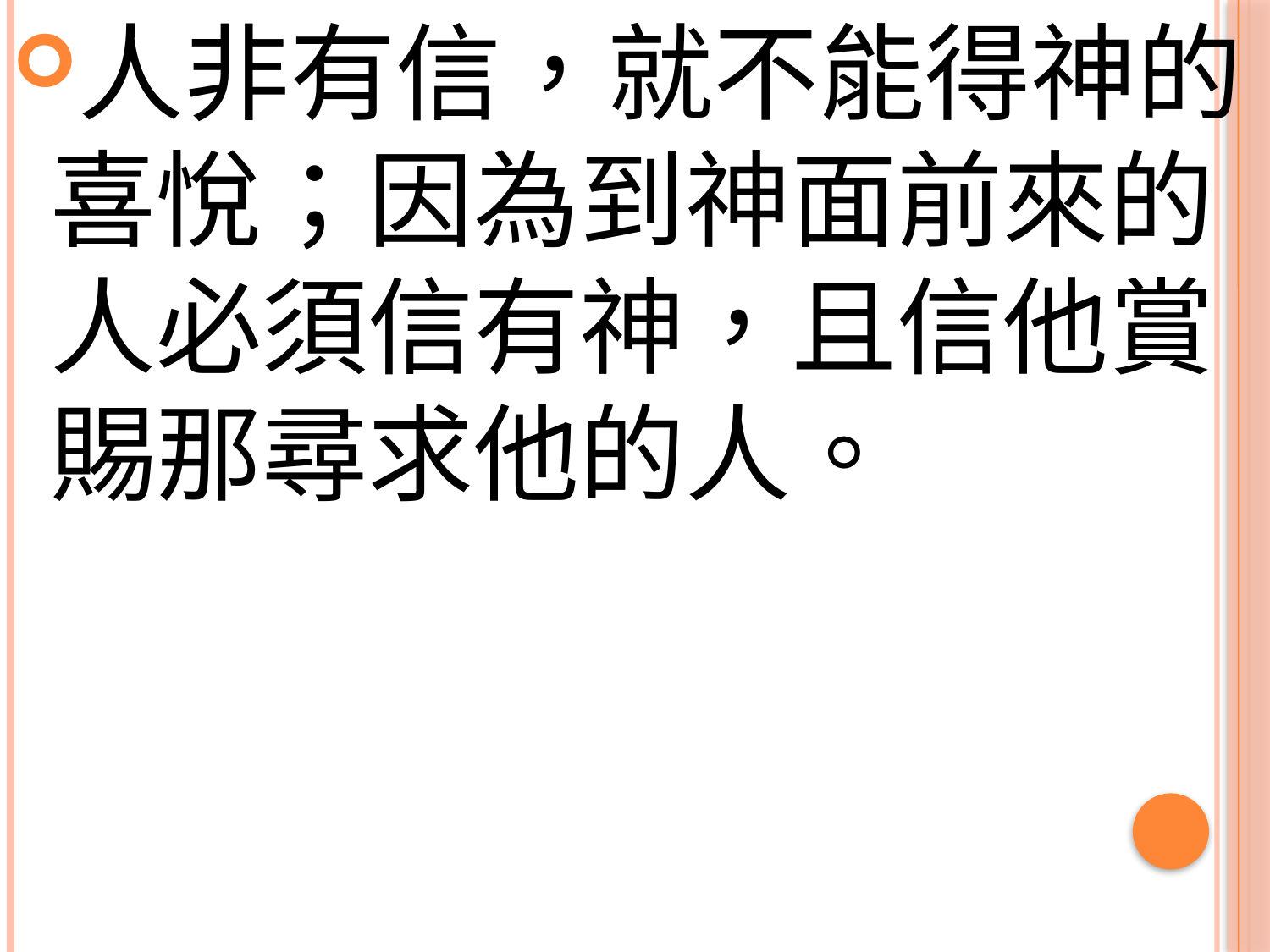

人非有信，就不能得神的喜悅；因為到神面前來的人必須信有神，且信他賞賜那尋求他的人。